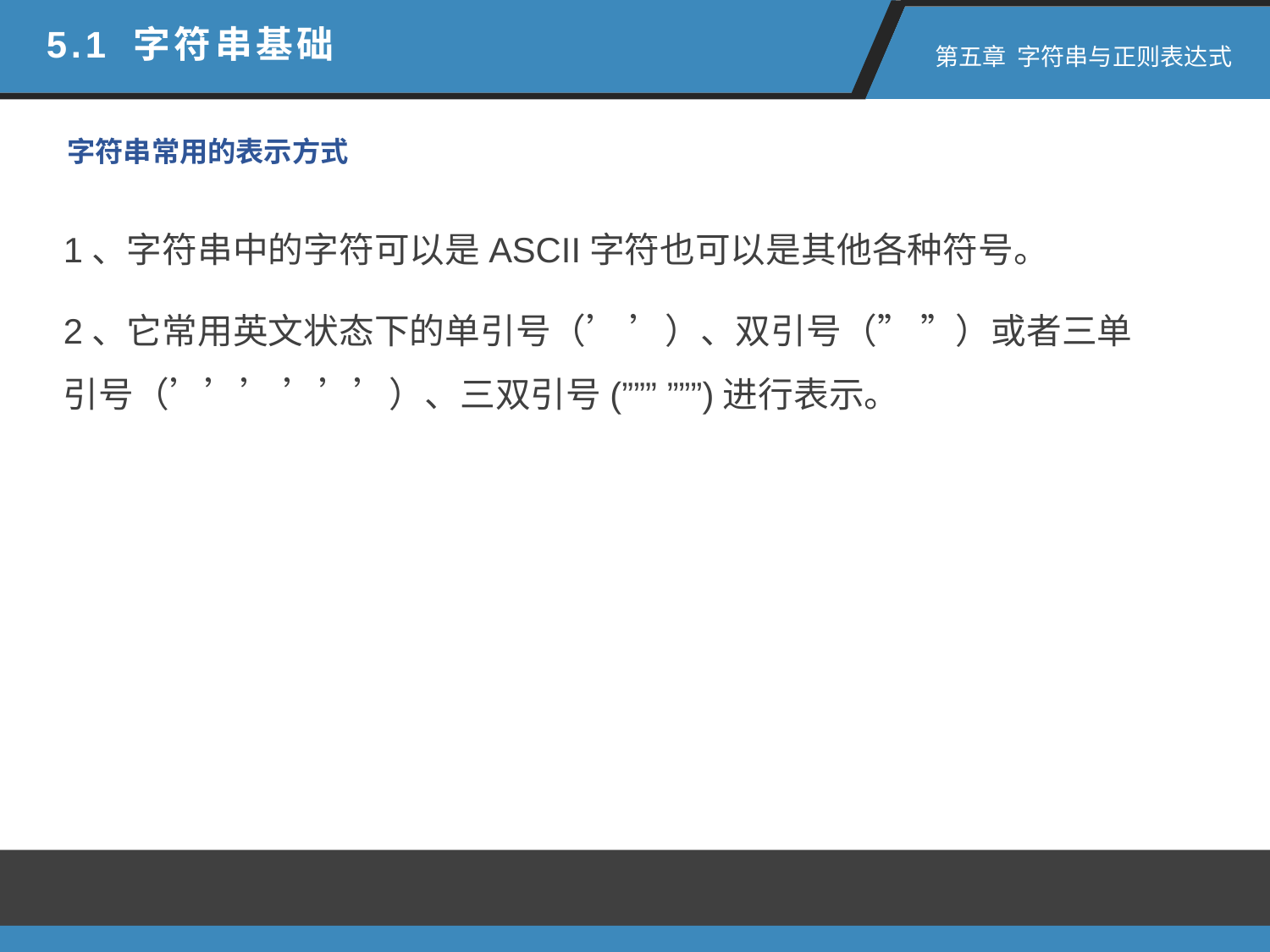

5.1 字符串基础
  第五章  字符串与正则表达式
字符串常用的表示方式
1、字符串中的字符可以是ASCII字符也可以是其他各种符号。
2、它常用英文状态下的单引号（’ ’）、双引号（” ”）或者三单引号（’’’ ’’’）、三双引号(””” ”””)进行表示。